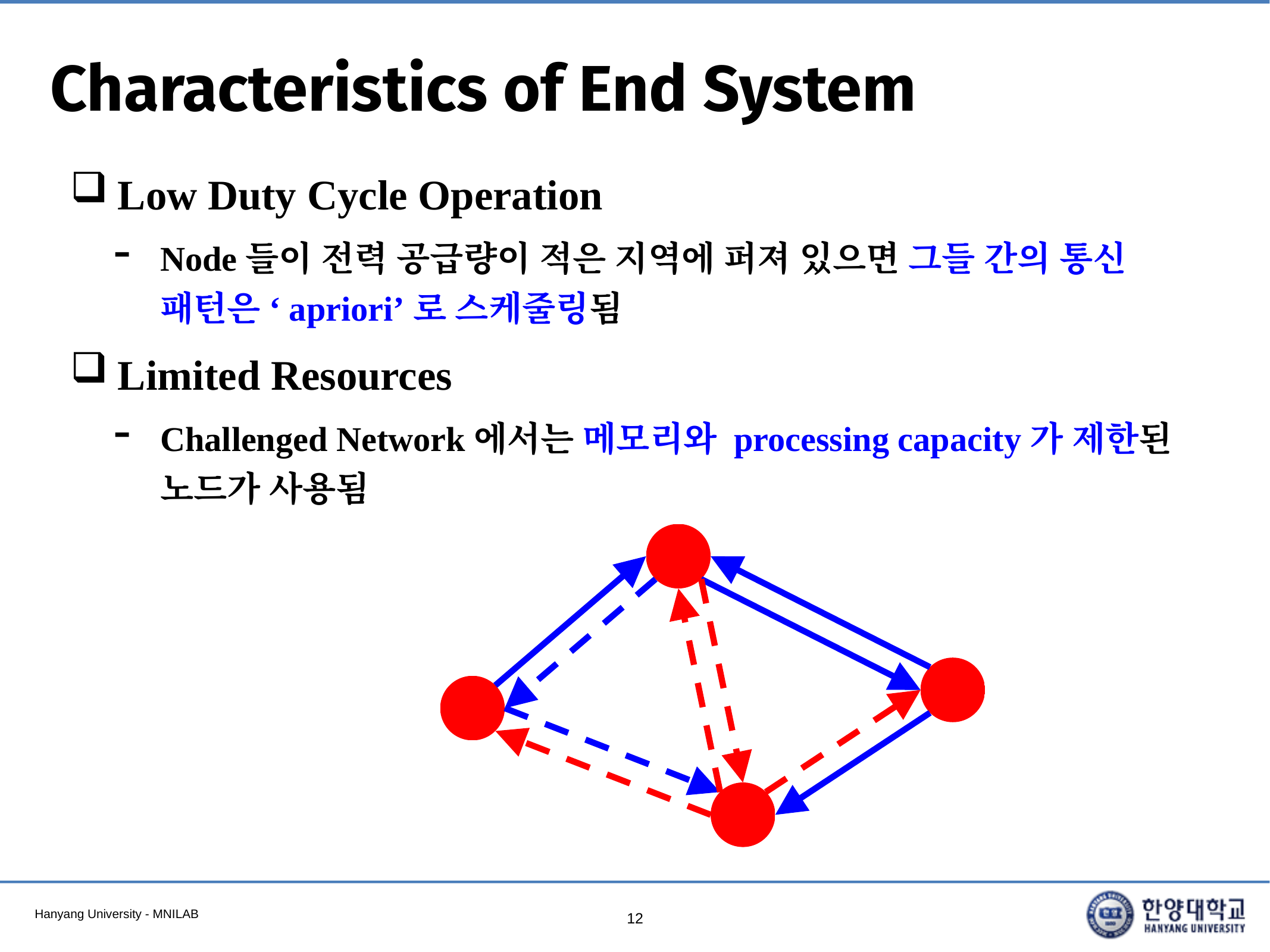

# Characteristics of End System
Low Duty Cycle Operation
Node들이 전력 공급량이 적은 지역에 퍼져 있으면 그들 간의 통신 패턴은 ‘apriori’로 스케줄링됨
Limited Resources
Challenged Network에서는 메모리와 processing capacity가 제한된 노드가 사용됨

12